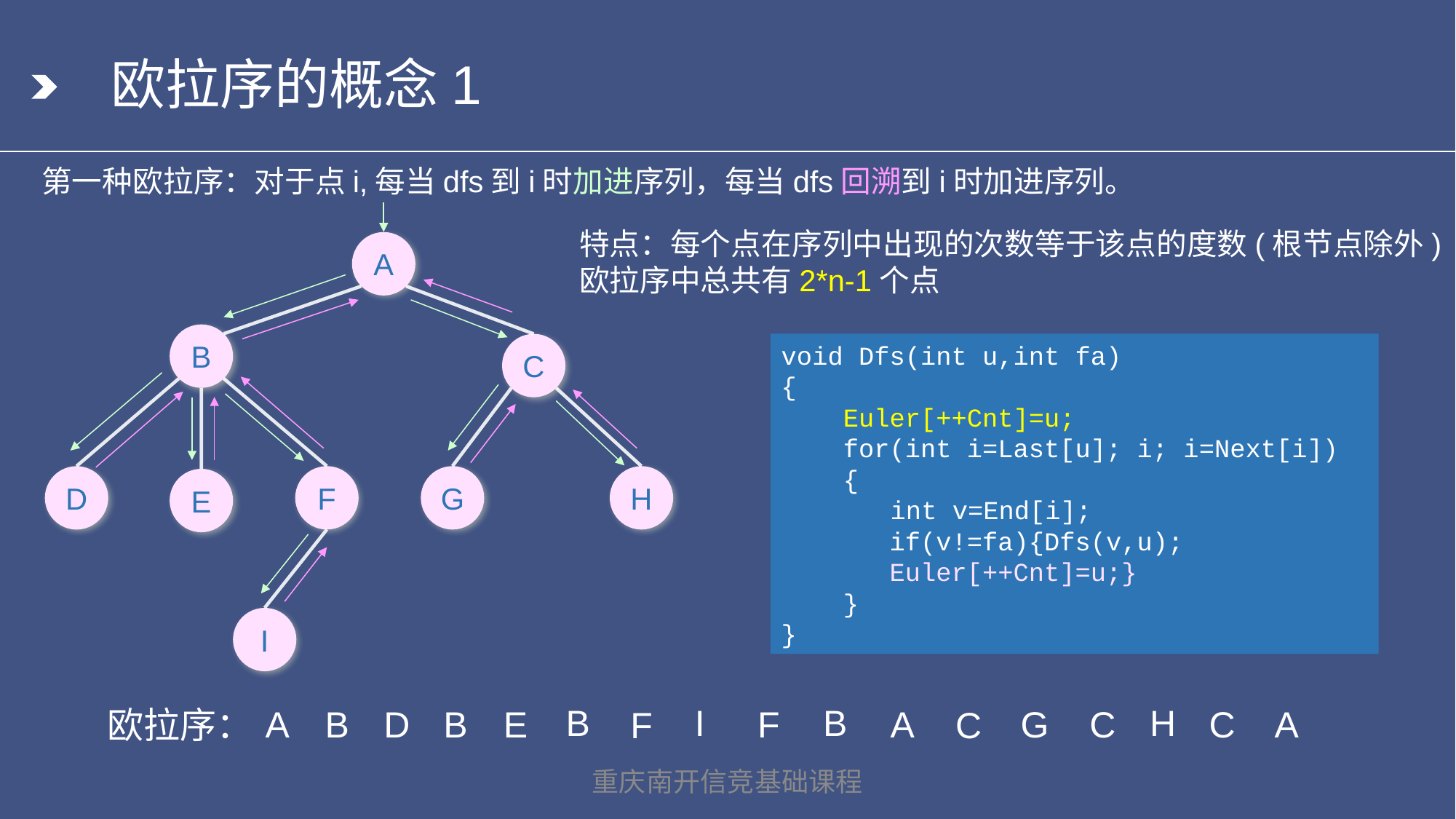

# 欧拉序的概念1
第一种欧拉序：对于点i,每当dfs到i时加进序列，每当dfs回溯到i时加进序列。
特点：每个点在序列中出现的次数等于该点的度数(根节点除外)欧拉序中总共有2*n-1个点
A
B
C
F
G
H
D
E
I
void Dfs(int u,int fa)
{
    Euler[++Cnt]=u;
    for(int i=Last[u]; i; i=Next[i])
    {
    	int v=End[i];
       if(v!=fa){Dfs(v,u);
       Euler[++Cnt]=u;}
    }
}
B
H
I
B
C
A
G
A
F
C
B
E
D
B
A
欧拉序：
F
C
重庆南开信竞基础课程